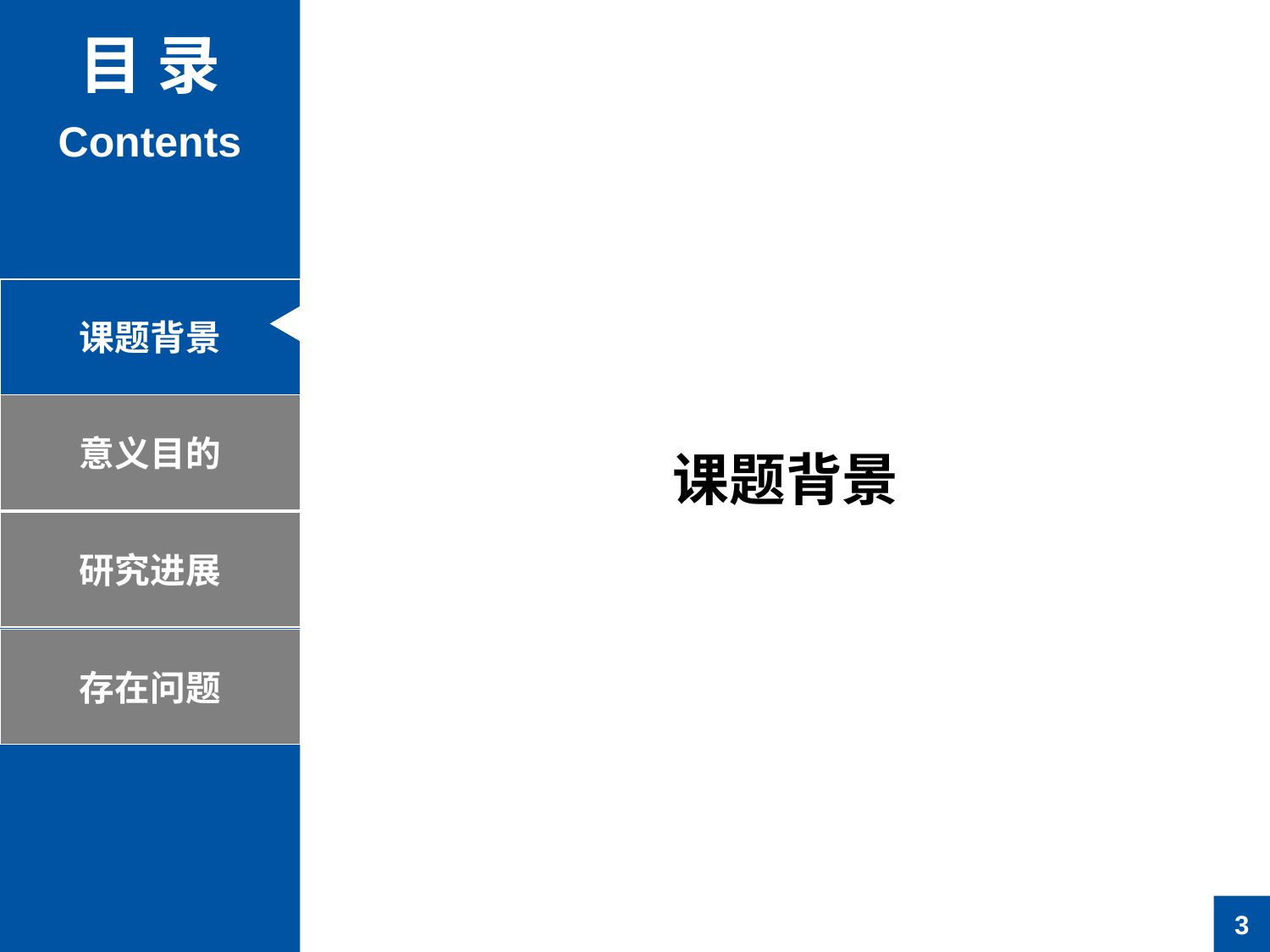

目 录
Contents
课题背景

意义目的
课题背景
研究进展
存在问题
3